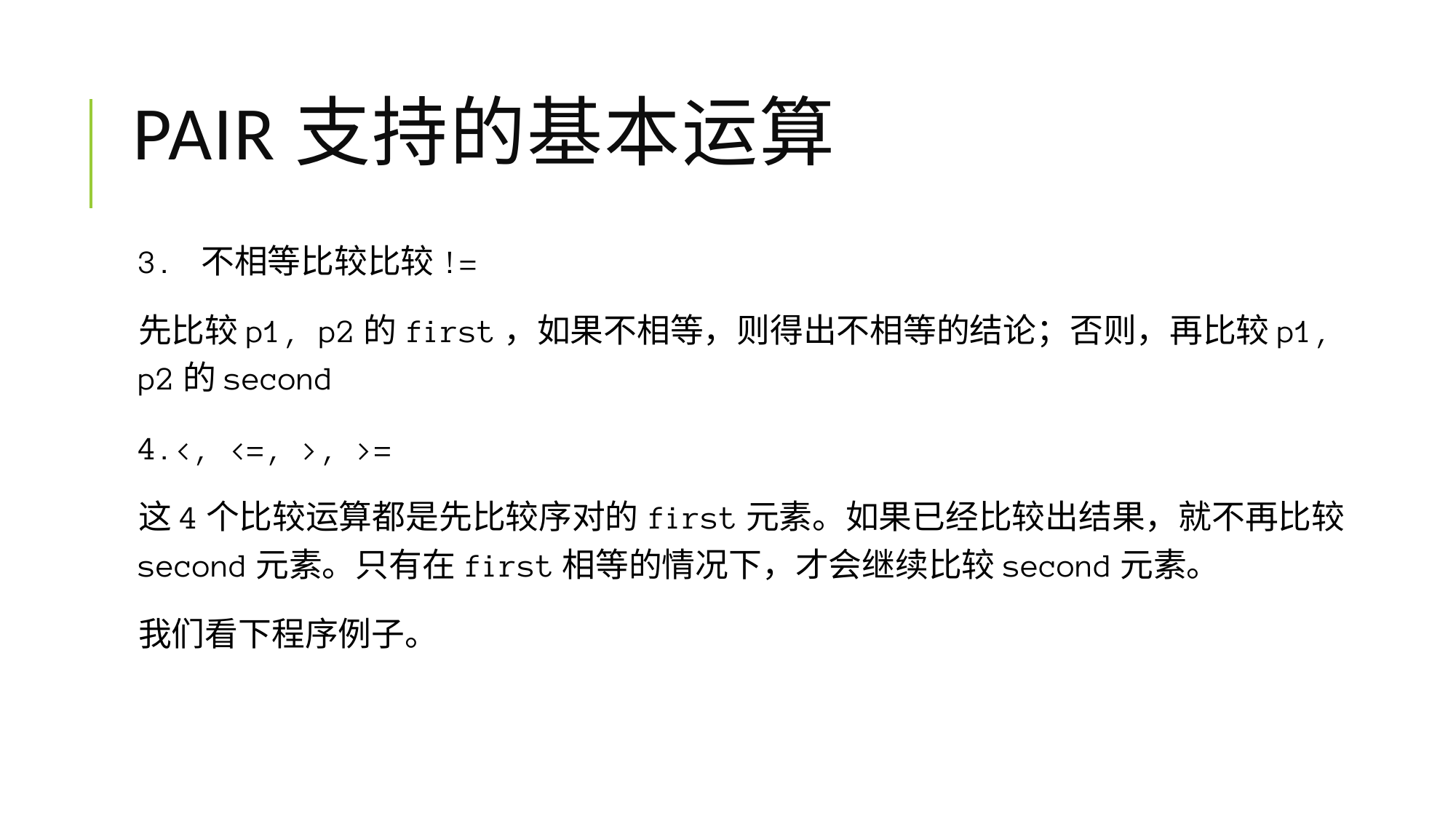

# pair支持的基本运算
3. 不相等比较比较!=
先比较p1, p2的first，如果不相等，则得出不相等的结论；否则，再比较p1, p2的second
4.<, <=, >, >=
这4个比较运算都是先比较序对的first元素。如果已经比较出结果，就不再比较second元素。只有在first相等的情况下，才会继续比较second元素。
我们看下程序例子。